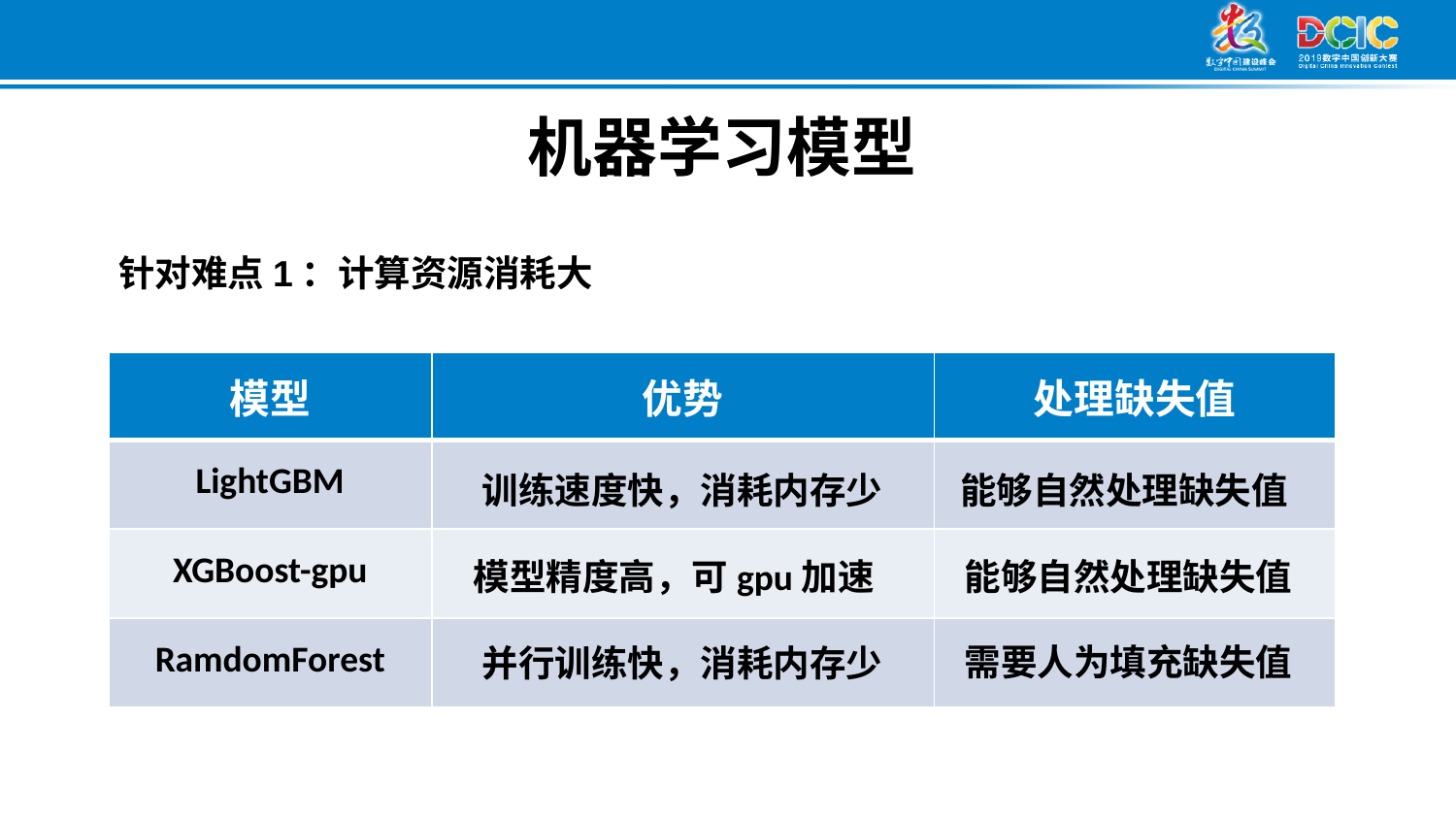

机器学习模型
针对难点1：计算资源消耗大
| 模型 | 优势 | 处理缺失值 |
| --- | --- | --- |
| LightGBM |  |  |
| XGBoost-gpu |  |  |
| RamdomForest |  |  |
训练速度快，消耗内存少
能够自然处理缺失值

模型精度高，可gpu加速

能够自然处理缺失值

需要人为填充缺失值

并行训练快，消耗内存少